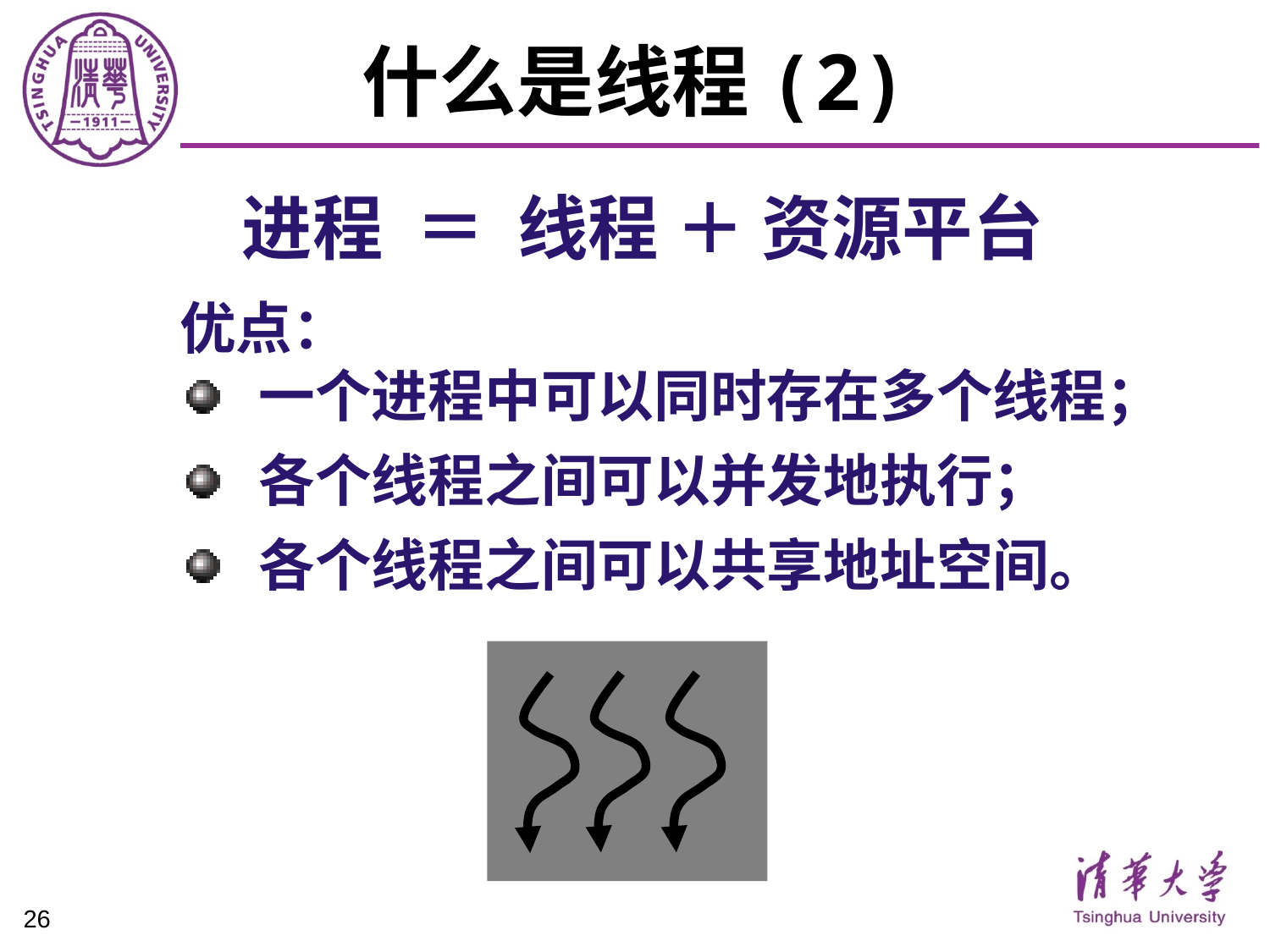

# 什么是线程(2)
进程  ＝  线程 ＋ 资源平台
优点：
  一个进程中可以同时存在多个线程；
  各个线程之间可以并发地执行；
  各个线程之间可以共享地址空间。

26